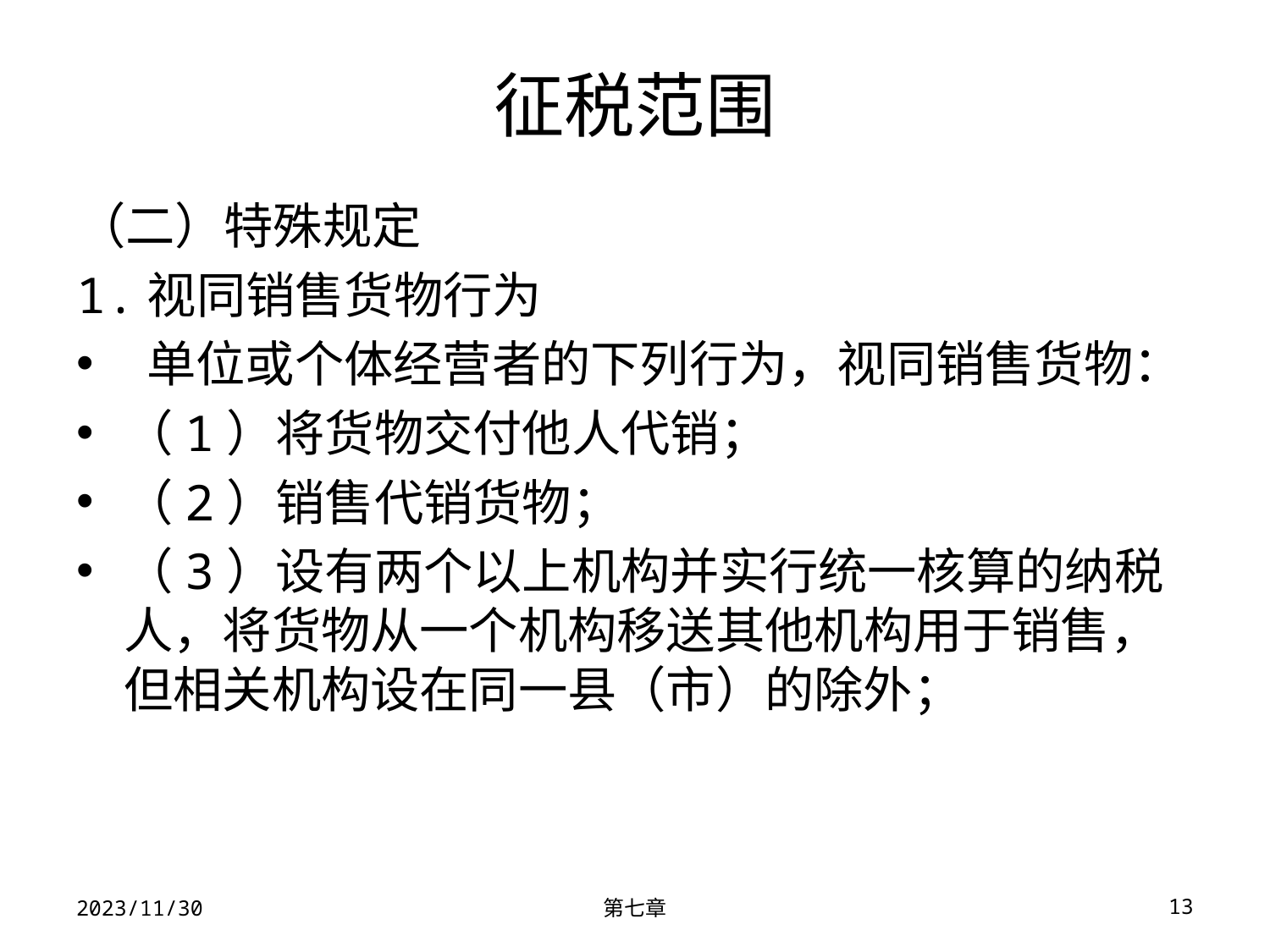

# 征税范围
（二）特殊规定
1.视同销售货物行为
 单位或个体经营者的下列行为，视同销售货物：
（1）将货物交付他人代销；
（2）销售代销货物；
（3）设有两个以上机构并实行统一核算的纳税人，将货物从一个机构移送其他机构用于销售，但相关机构设在同一县（市）的除外；
2023/11/30
第七章
13